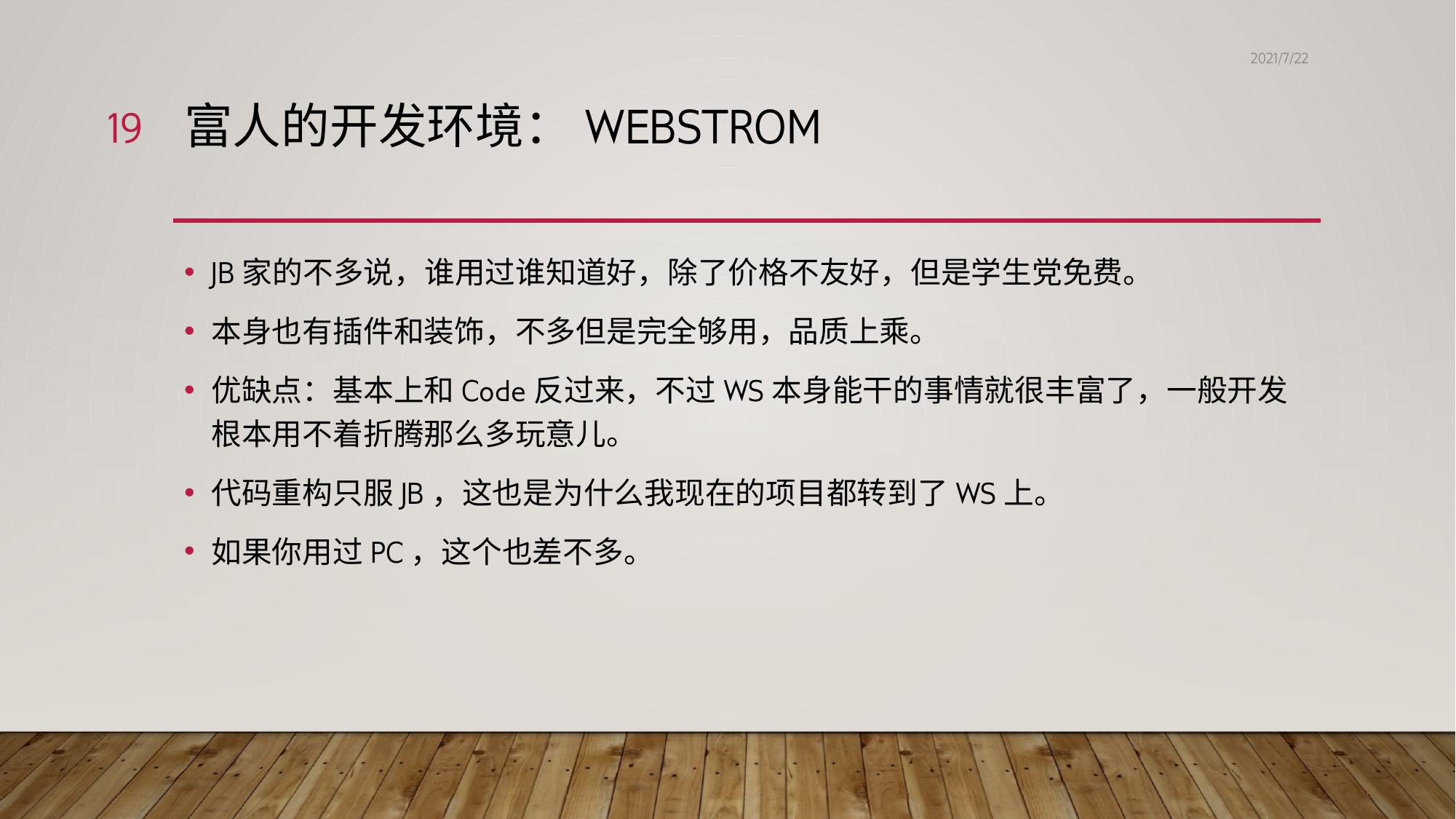

2021/7/22
19
# 富人的开发环境：Webstrom
JB家的不多说，谁用过谁知道好，除了价格不友好，但是学生党免费。
本身也有插件和装饰，不多但是完全够用，品质上乘。
优缺点：基本上和Code反过来，不过WS本身能干的事情就很丰富了，一般开发根本用不着折腾那么多玩意儿。
代码重构只服JB，这也是为什么我现在的项目都转到了WS上。
如果你用过PC，这个也差不多。